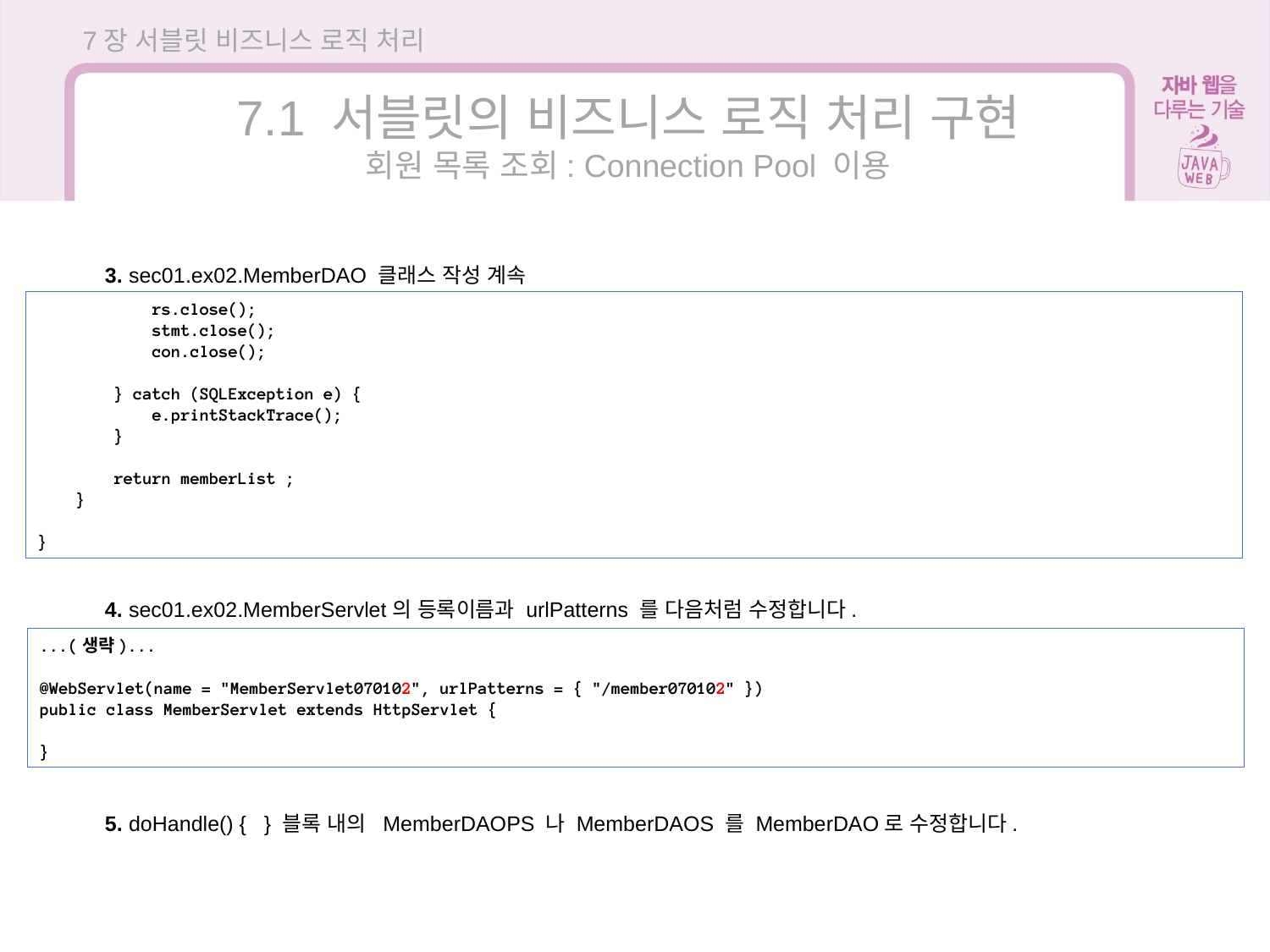

7장 서블릿 비즈니스 로직 처리
7.1 서블릿의 비즈니스 로직 처리 구현
회원 목록 조회: Connection Pool 이용
3. sec01.ex02.MemberDAO 클래스 작성 계속
            rs.close();
            stmt.close();
            con.close();

        } catch (SQLException e) {
            e.printStackTrace();
        }

        return memberList ;
    }

}
4. sec01.ex02.MemberServlet의 등록이름과 urlPatterns 를 다음처럼 수정합니다.

...(생략)...

@WebServlet(name = "MemberServlet070102", urlPatterns = { "/member070102" })
public class MemberServlet extends HttpServlet {

}
5. doHandle() {   } 블록 내의  MemberDAOPS 나 MemberDAOS 를 MemberDAO로 수정합니다.